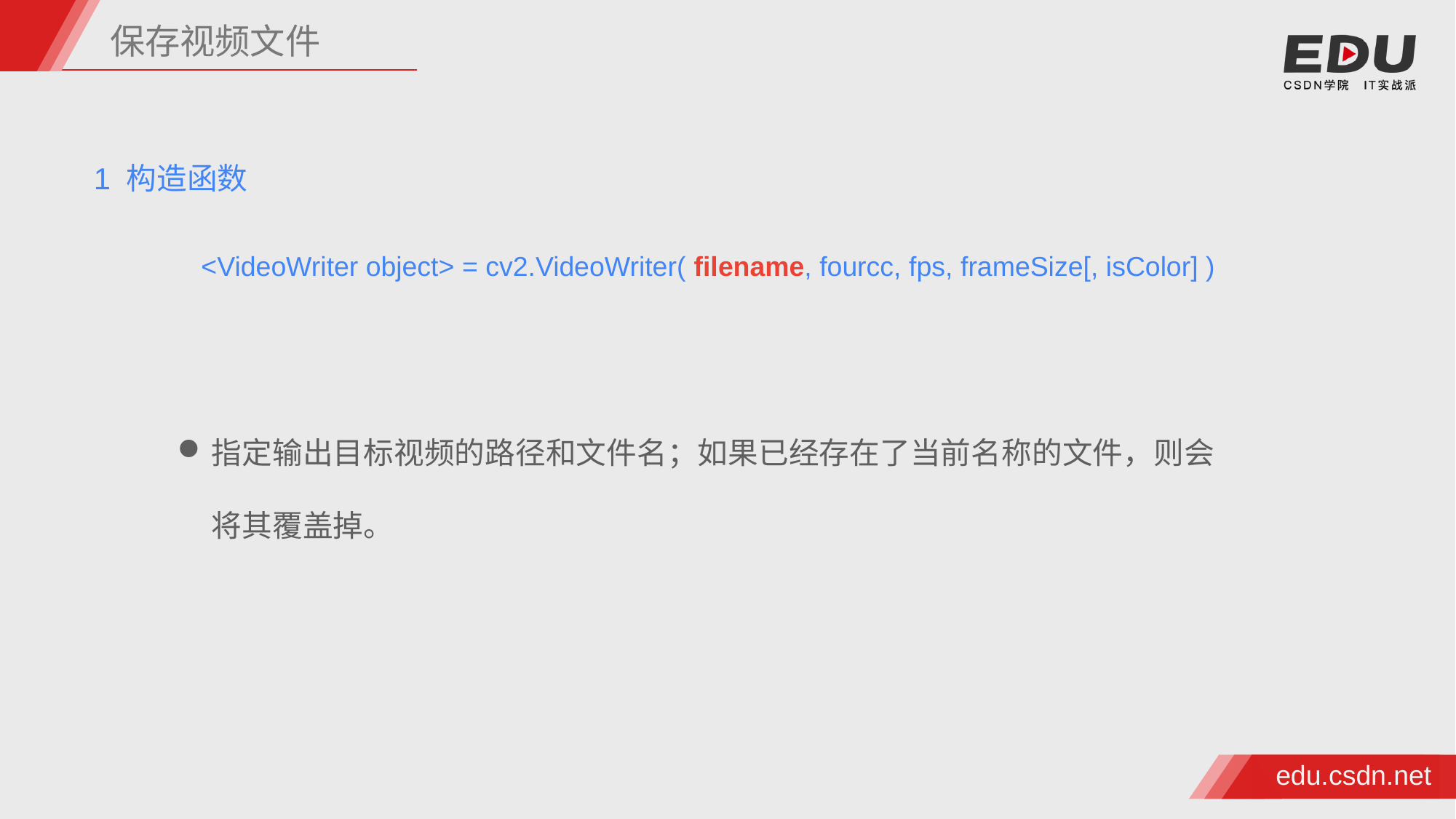

保存视频文件
1 构造函数
<VideoWriter object> = cv2.VideoWriter( filename, fourcc, fps, frameSize[, isColor] )
指定输出目标视频的路径和文件名；如果已经存在了当前名称的文件，则会将其覆盖掉。